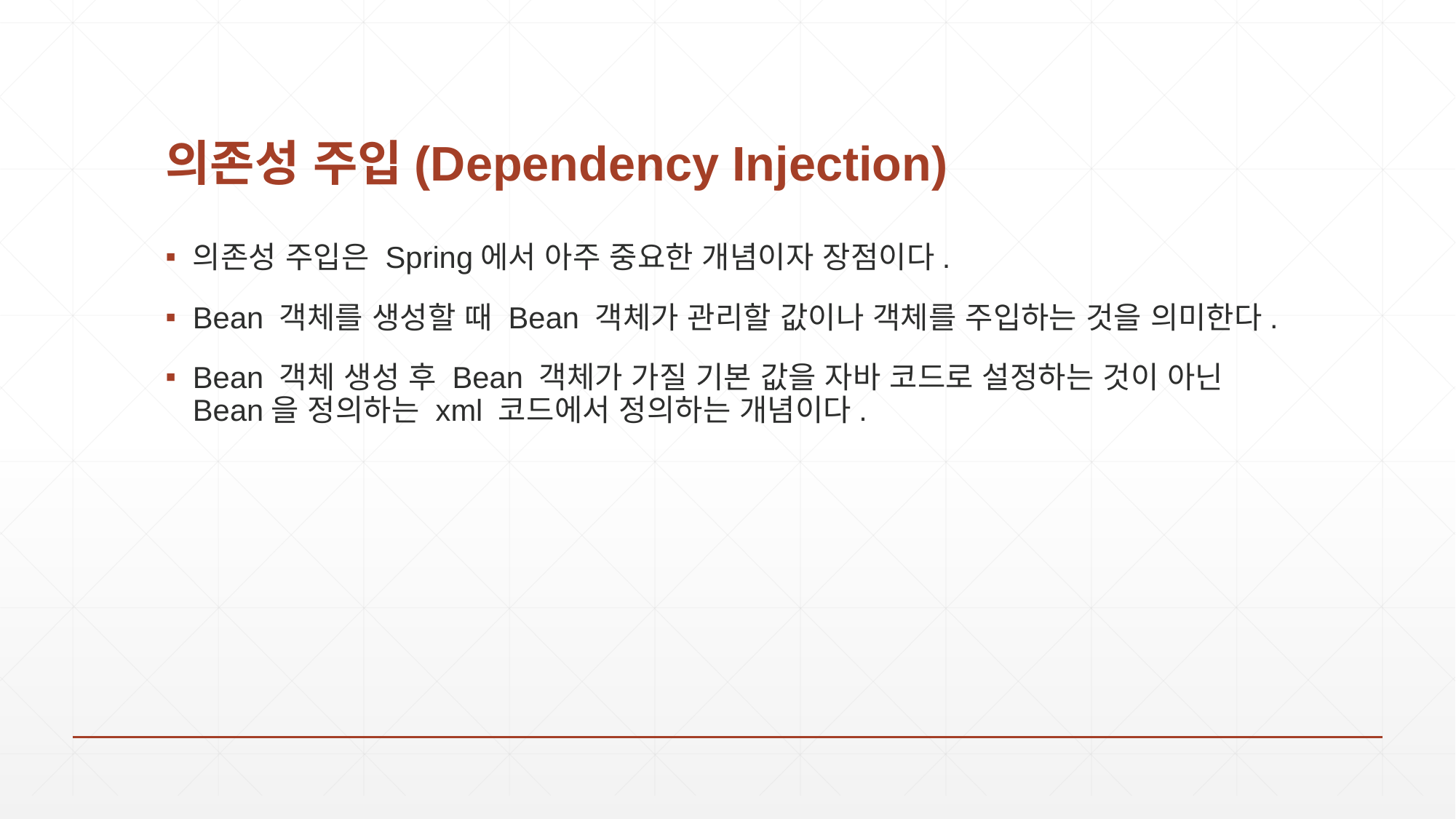

# 의존성 주입(Dependency Injection)
의존성 주입은 Spring에서 아주 중요한 개념이자 장점이다.
Bean 객체를 생성할 때 Bean 객체가 관리할 값이나 객체를 주입하는 것을 의미한다.
Bean 객체 생성 후 Bean 객체가 가질 기본 값을 자바 코드로 설정하는 것이 아닌 Bean을 정의하는 xml 코드에서 정의하는 개념이다.